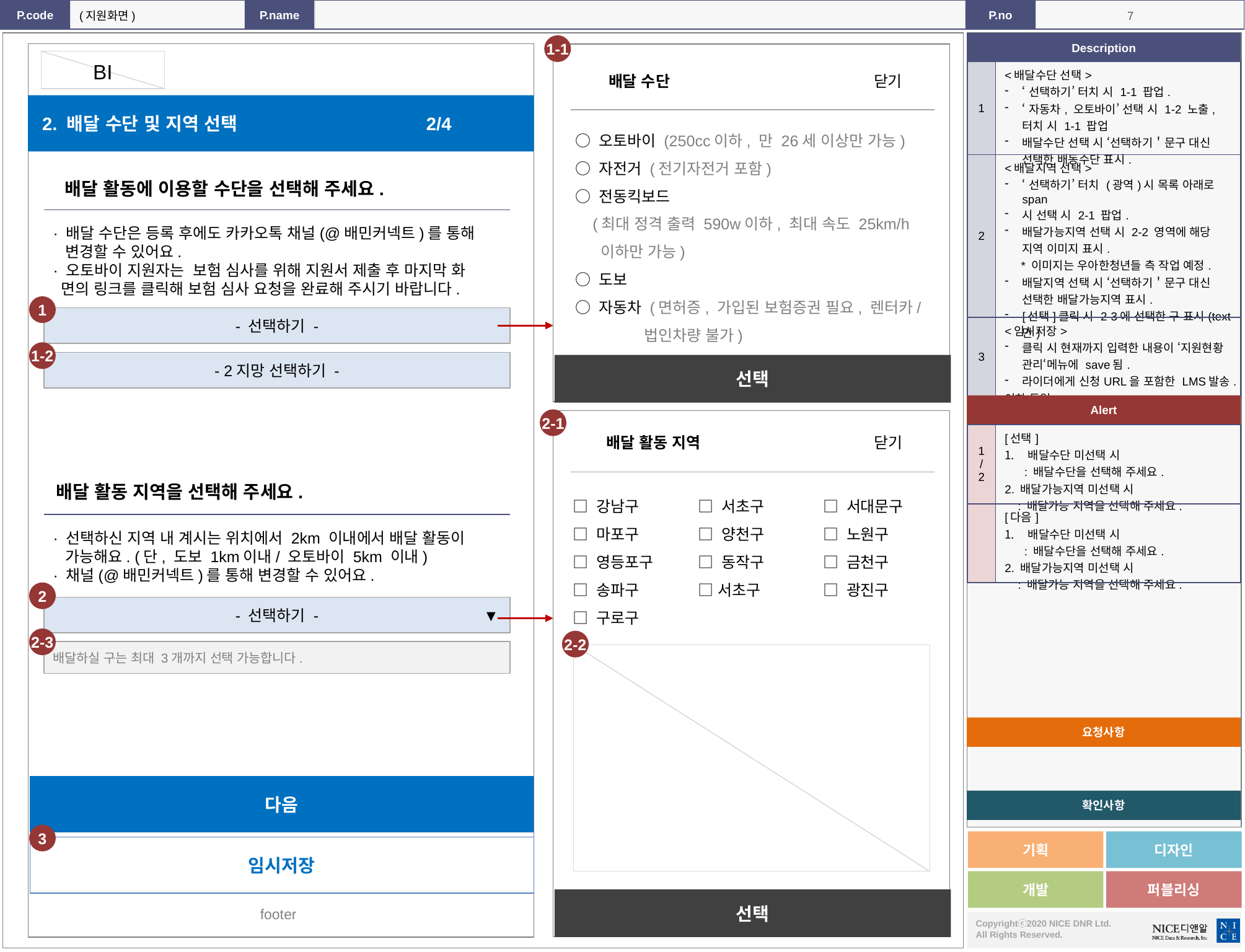

(지원화면)
1-1

BI
| 1 | <배달수단 선택> ‘선택하기’ 터치 시 1-1 팝업. ‘자동차, 오토바이’ 선택 시 1-2 노출, 터치 시 1-1 팝업 배달수단 선택 시 ‘선택하기＇문구 대신 선택한 배동수단 표시. |
| --- | --- |
| 2 | <배달지역 선택> ‘선택하기’ 터치 (광역)시 목록 아래로 span 시 선택 시 2-1 팝업. 배달가능지역 선택 시 2-2 영역에 해당 지역 이미지 표시. \* 이미지는 우아한청년들 측 작업 예정. 배달지역 선택 시 ‘선택하기＇문구 대신 선택한 배달가능지역 표시. [선택]클릭 시 2-3에 선택한 구 표시(text만) |
| 3 | <임시저장> 클릭 시 현재까지 입력한 내용이 ‘지원현황 관리‘메뉴에 save됨. 라이더에게 신청URL을 포함한 LMS발송. 이하 동일. |
배달 수단                                               닫기
 2. 배달 수단 및 지역 선택                                    2/4
○ 오토바이 (250cc이하, 만 26세 이상만 가능)
○ 자전거 (전기자전거 포함)
○ 전동킥보드
    (최대 정격 출력 590w이하, 최대 속도 25km/h
     이하만 가능)
○ 도보
○ 자동차 (면허증, 가입된 보험증권 필요, 렌터카/
               법인차량 불가)
배달 활동에 이용할 수단을 선택해 주세요.
· 배달 수단은 등록 후에도 카카오톡 채널(@배민커넥트)를 통해
  변경할 수 있어요.
· 오토바이 지원자는  보험 심사를 위해 지원서 제출 후 마지막 화
 면의 링크를 클릭해 보험 심사 요청을 완료해 주시기 바랍니다.
1
- 선택하기 -
1-2
- 2지망 선택하기 -
선택
Alert
2-1

| 1/ 2 | [선택] 배달수단 미선택 시 : 배달수단을 선택해 주세요. 2. 배달가능지역 미선택 시 : 배달가능 지역을 선택해 주세요. |
| --- | --- |
|  | [다음] 배달수단 미선택 시 : 배달수단을 선택해 주세요. 2. 배달가능지역 미선택 시 : 배달가능 지역을 선택해 주세요. |
배달 활동 지역                                        닫기
배달 활동 지역을 선택해 주세요.
□ 강남구
□ 마포구
□ 영등포구
□ 송파구
□ 구로구
□ 서초구
□ 양천구
□ 동작구
□ 서초구
□ 서대문구
□ 노원구
□ 금천구
□ 광진구
· 선택하신 지역 내 계시는 위치에서 2km 이내에서 배달 활동이
  가능해요. (단, 도보 1km이내/ 오토바이 5km 이내)
· 채널(@배민커넥트)를 통해 변경할 수 있어요.
2
- 선택하기 -
▼
2-3
2-2
배달하실 구는 최대 3개까지 선택 가능합니다.

요청사항
다음
확인사항
3
기획
디자인
임시저장
개발
퍼블리싱
선택
footer